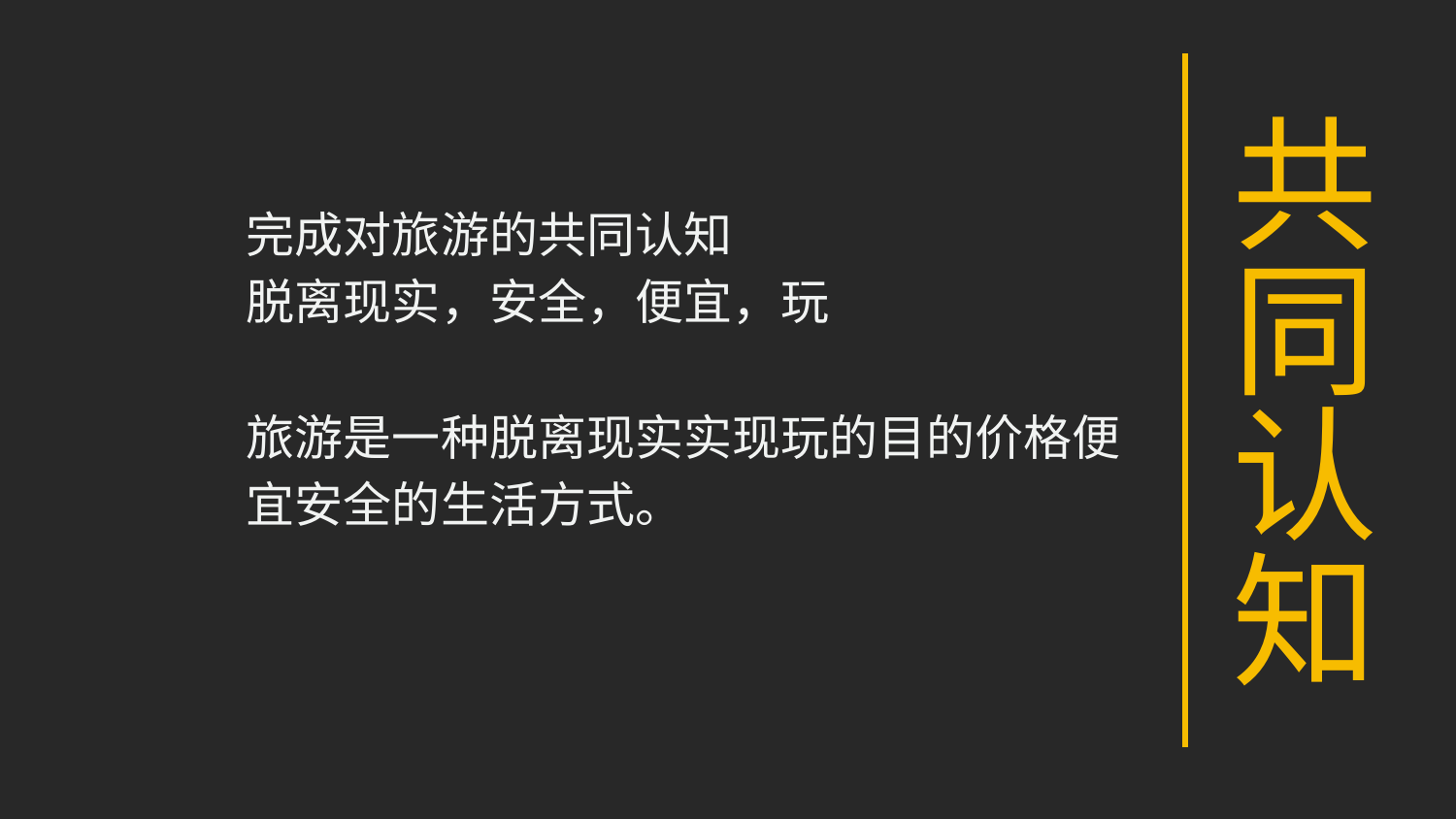

# 共同认知
完成对旅游的共同认知
脱离现实，安全，便宜，玩

旅游是一种脱离现实实现玩的目的价格便
宜安全的生活方式。